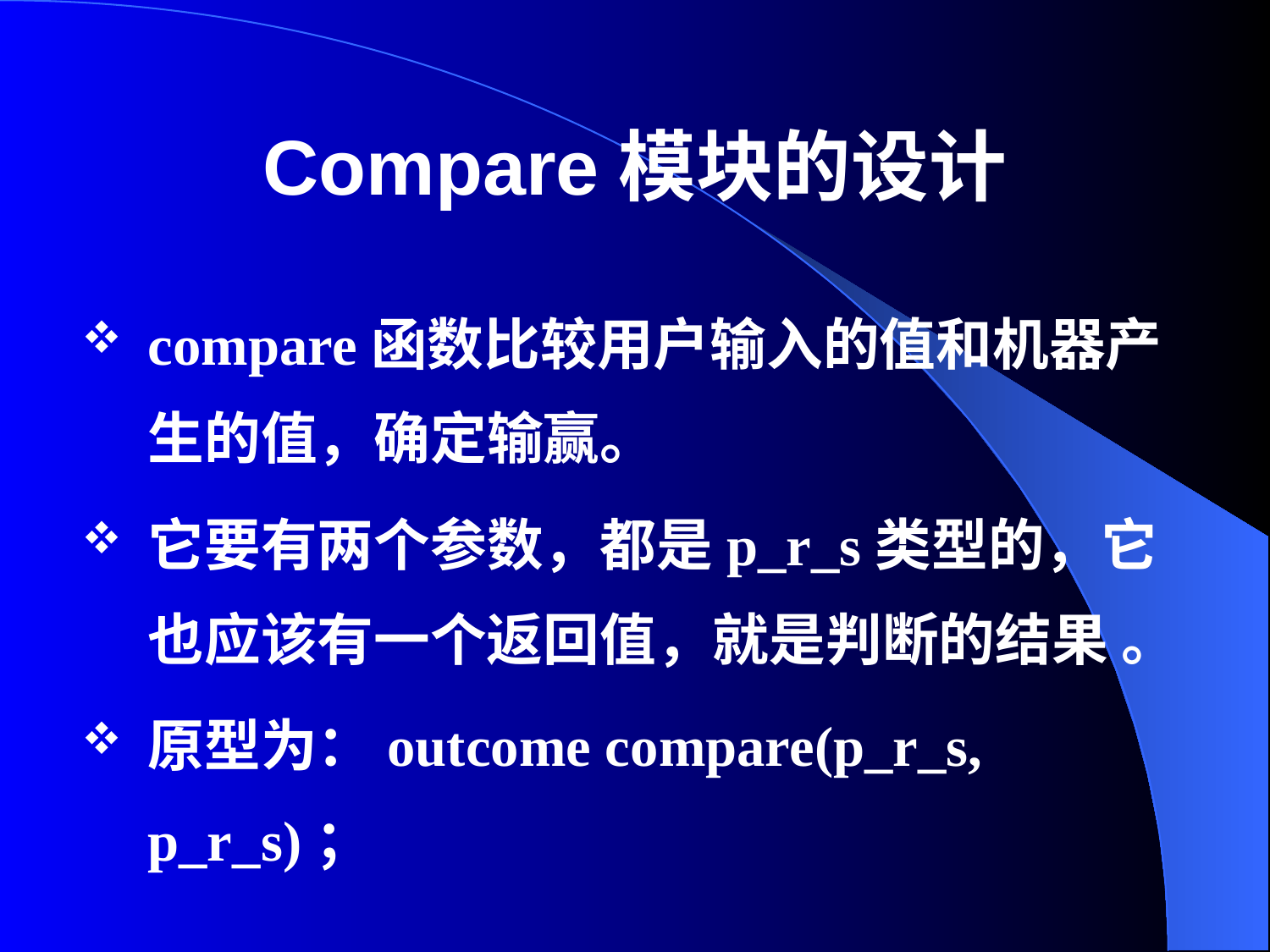

# Compare模块的设计
compare函数比较用户输入的值和机器产生的值，确定输赢。
它要有两个参数，都是p_r_s类型的，它也应该有一个返回值，就是判断的结果 。
原型为：outcome compare(p_r_s, p_r_s)；